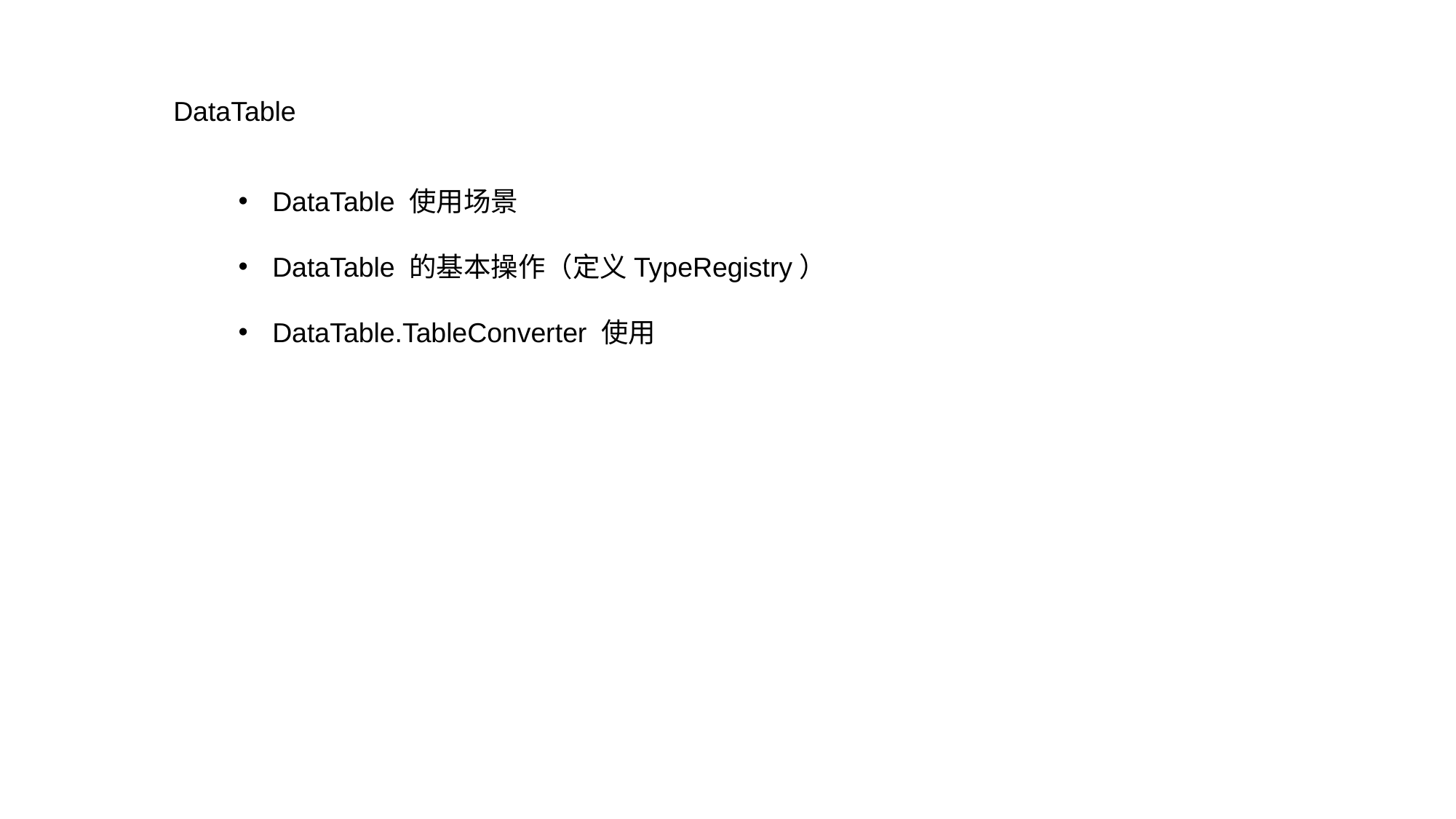

DataTable
DataTable 使用场景

DataTable 的基本操作（定义TypeRegistry）

DataTable.TableConverter 使用